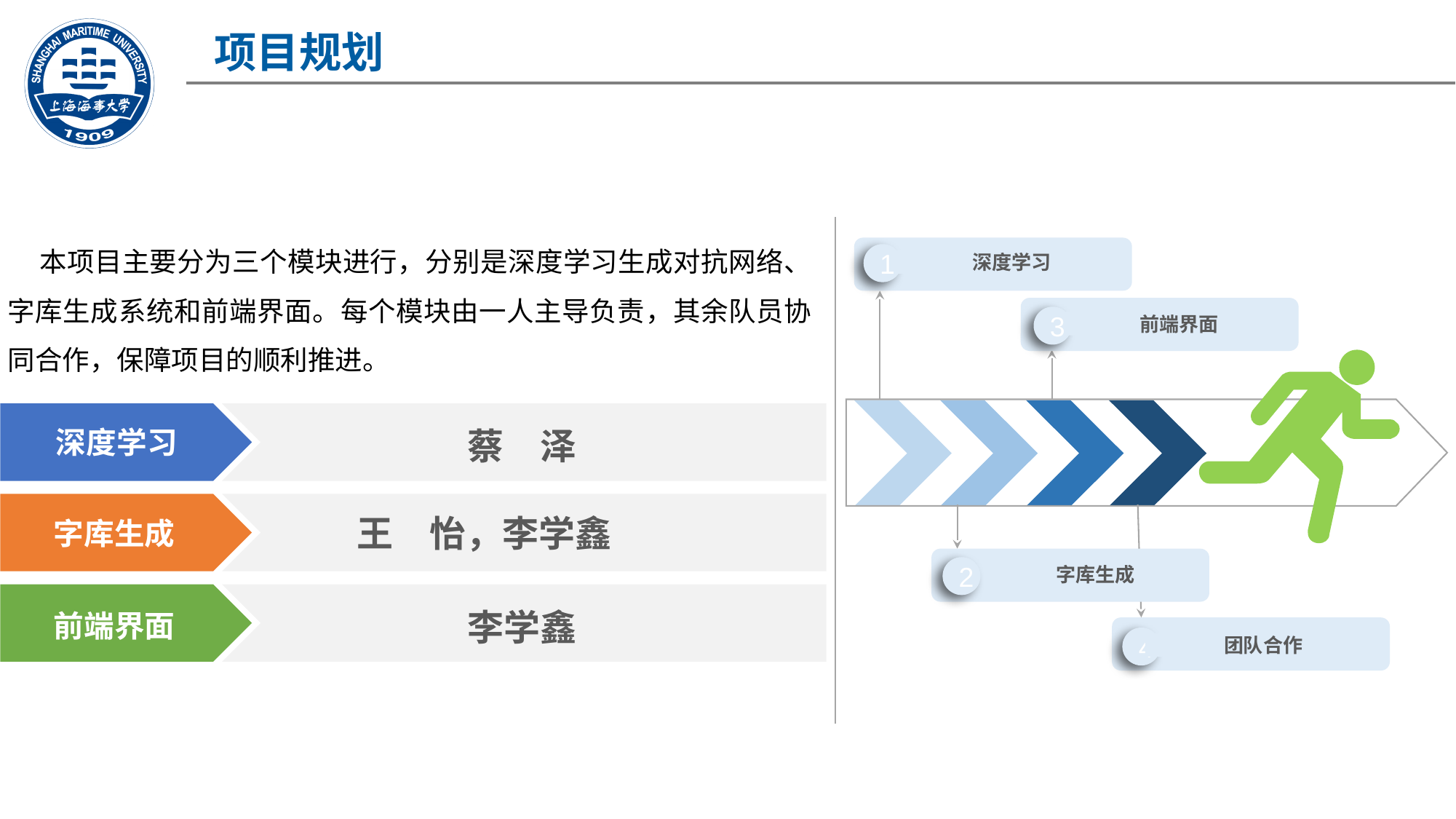

项目规划
本项目主要分为三个模块进行，分别是深度学习生成对抗网络、字库生成系统和前端界面。每个模块由一人主导负责，其余队员协同合作，保障项目的顺利推进。

1
深度学习

3
前端界面

蔡某泽
深度学习

王以怡，李学鑫
字库生成

2
字库生成

李学鑫
前端界面

4
团队合作